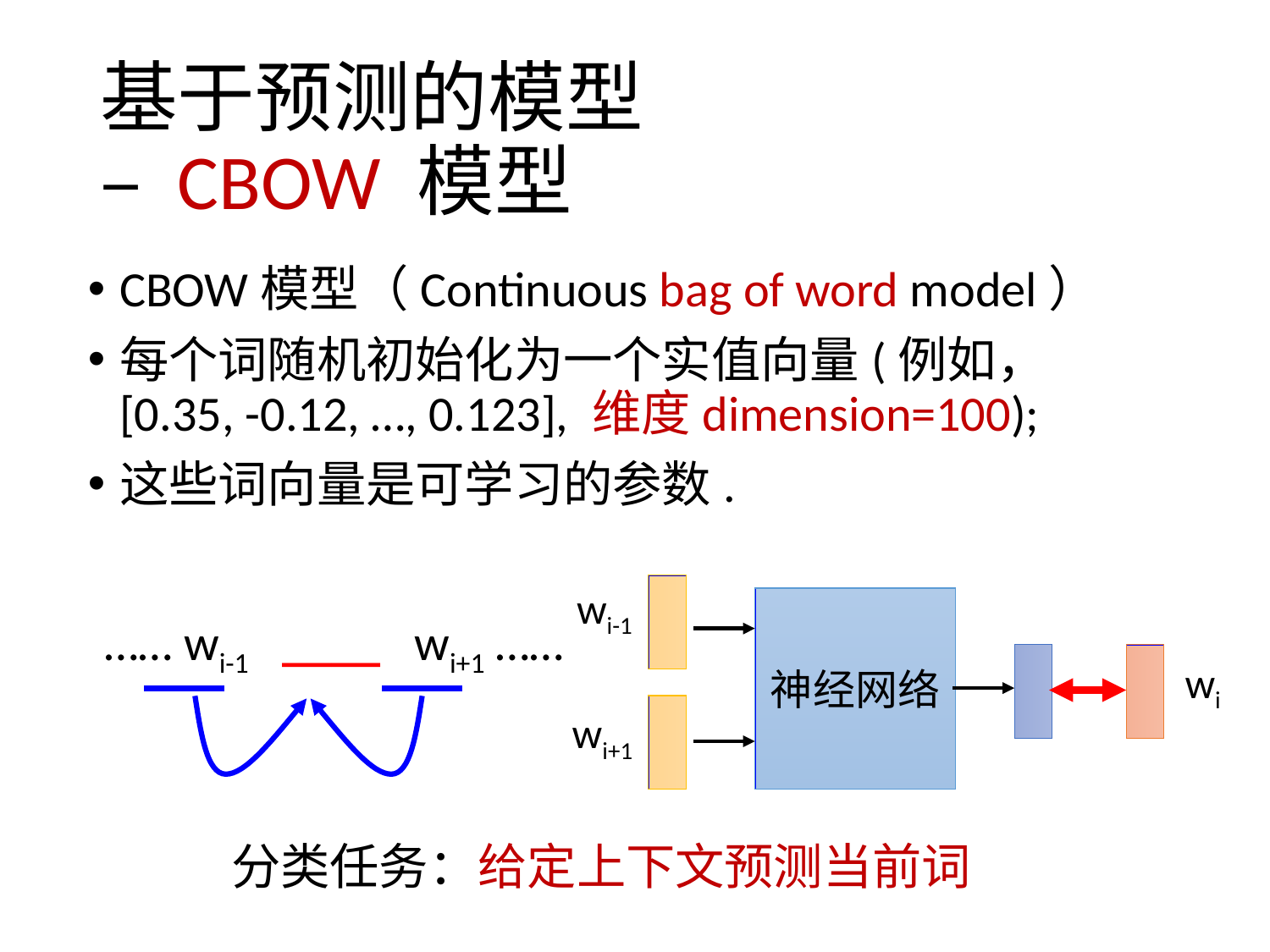

# 基于预测的模型 – CBOW 模型
CBOW模型（Continuous bag of word model）
每个词随机初始化为一个实值向量(例如，[0.35, -0.12, …, 0.123], 维度dimension=100);
这些词向量是可学习的参数.

wi-1
神经网络

…… wi-1   ____   wi+1 ……
wi

wi+1

分类任务：给定上下文预测当前词